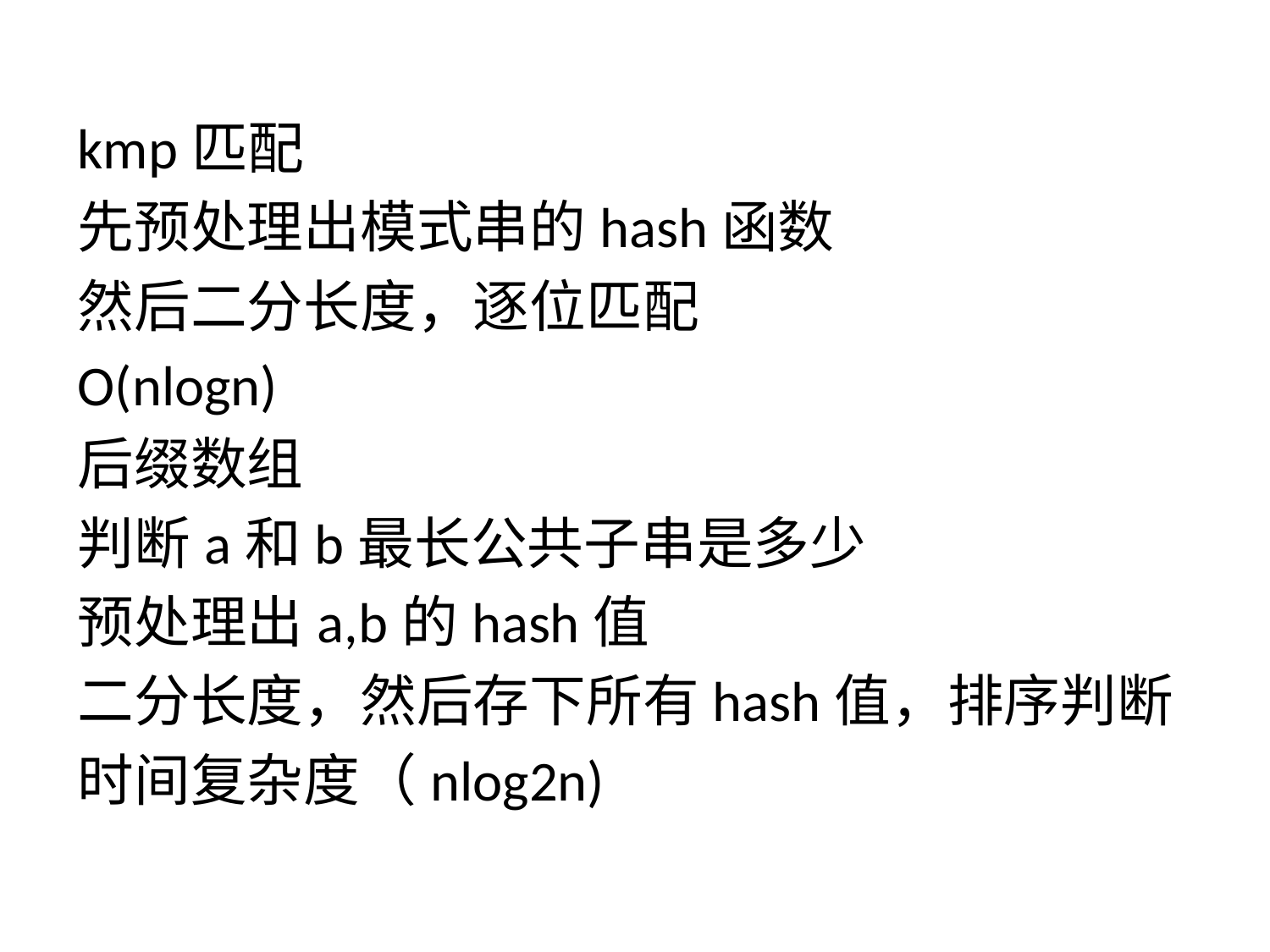

kmp匹配
先预处理出模式串的hash函数
然后二分长度，逐位匹配
O(nlogn)
后缀数组
判断a和b最长公共子串是多少
预处理出a,b的hash值
二分长度，然后存下所有hash值，排序判断
时间复杂度（nlog2n)